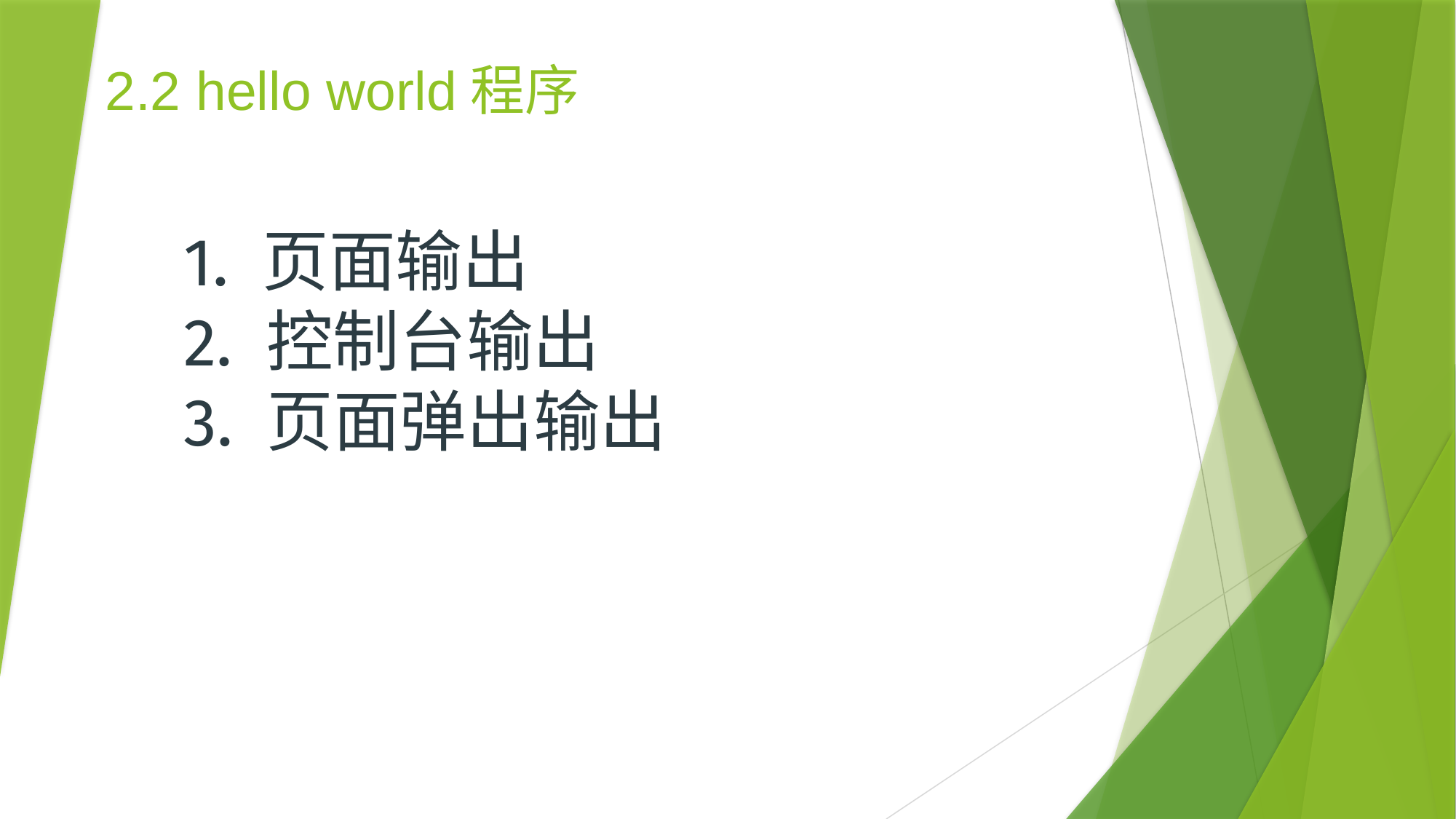

2.2 hello world程序
# 1. 页面输出 2. 控制台输出 3. 页面弹出输出